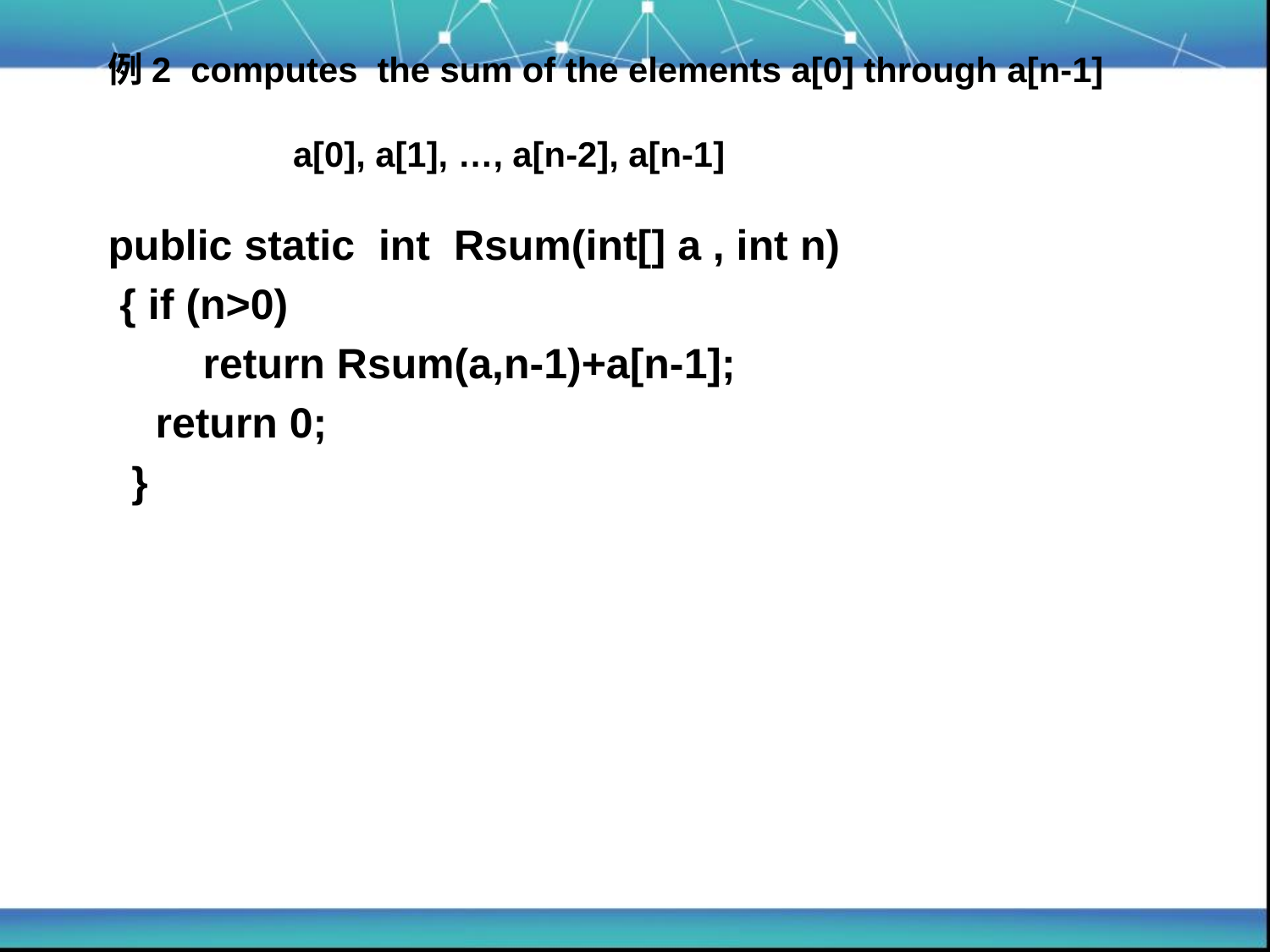

例2  computes  the sum of the elements a[0] through a[n-1]
                   a[0], a[1], …, a[n-2], a[n-1]
public static  int  Rsum(int[] a , int n)
 { if (n>0)
        return Rsum(a,n-1)+a[n-1];
    return 0;
  }